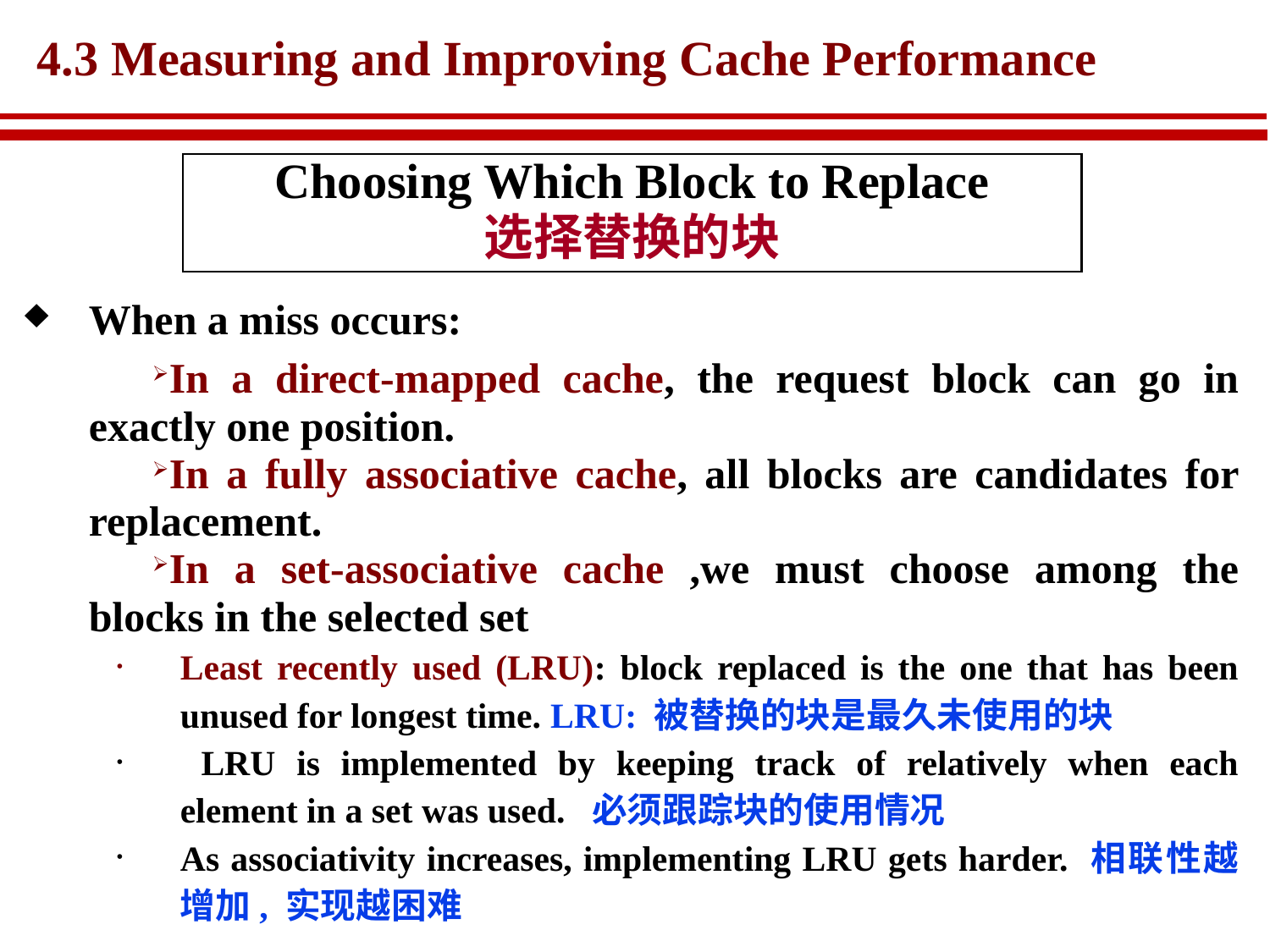

# 4.3 Measuring and Improving Cache Performance
Choosing Which Block to Replace
选择替换的块
When a miss occurs:
In a direct-mapped cache, the request block can go in exactly one position.
In a fully associative cache, all blocks are candidates for replacement.
In a set-associative cache ,we must choose among the blocks in the selected set
Least recently used (LRU): block replaced is the one that has been unused for longest time. LRU: 被替换的块是最久未使用的块
 LRU is implemented by keeping track of relatively when each element in a set was used.  必须跟踪块的使用情况
As associativity increases, implementing LRU gets harder. 相联性越增加, 实现越困难